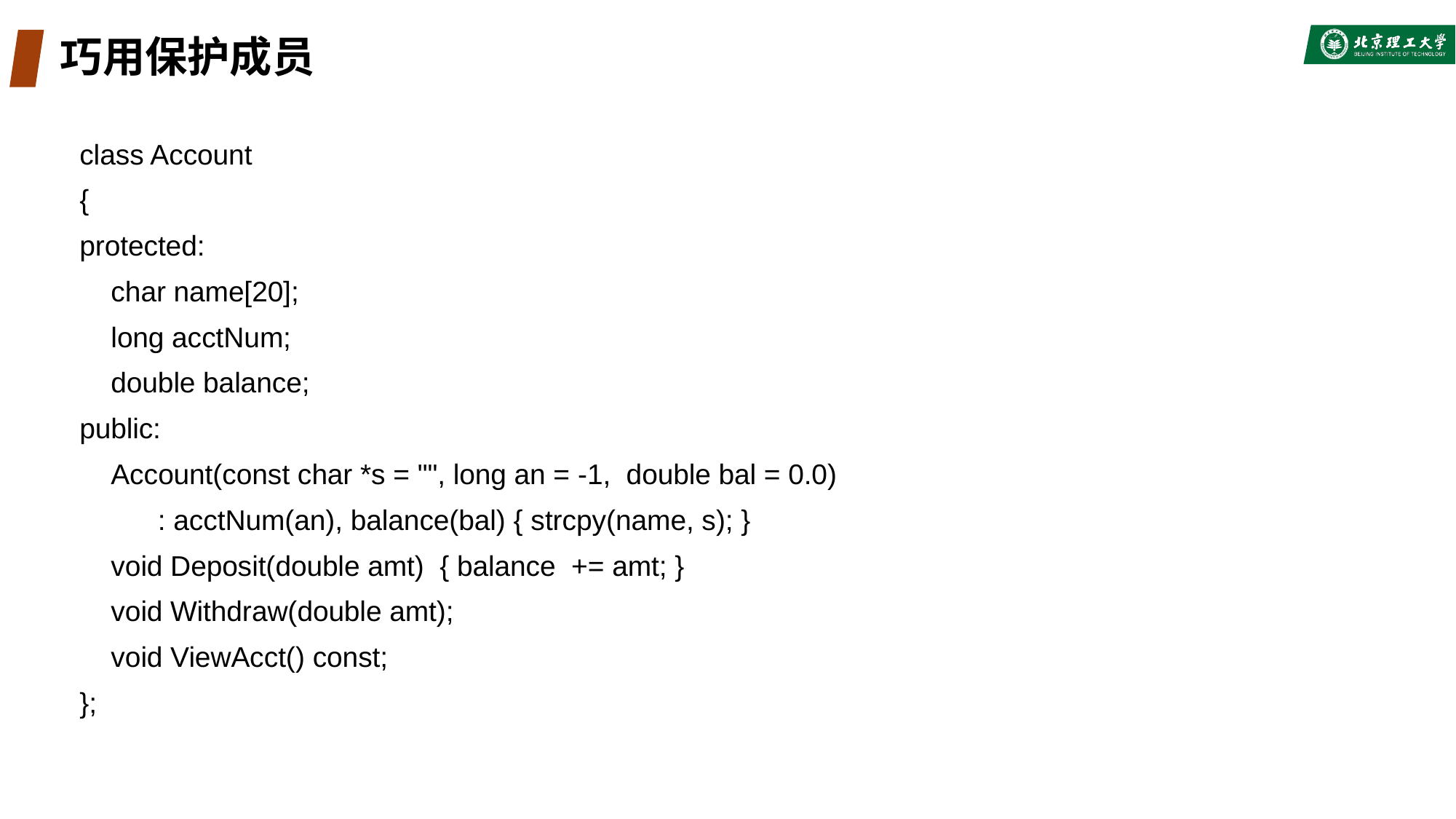

# 巧用保护成员
class Account
{
protected:
    char name[20];
    long acctNum;
    double balance;
public:
    Account(const char *s = "", long an = -1,  double bal = 0.0)
          : acctNum(an), balance(bal) { strcpy(name, s); }
    void Deposit(double amt)  { balance  += amt; }
    void Withdraw(double amt);
    void ViewAcct() const;
};